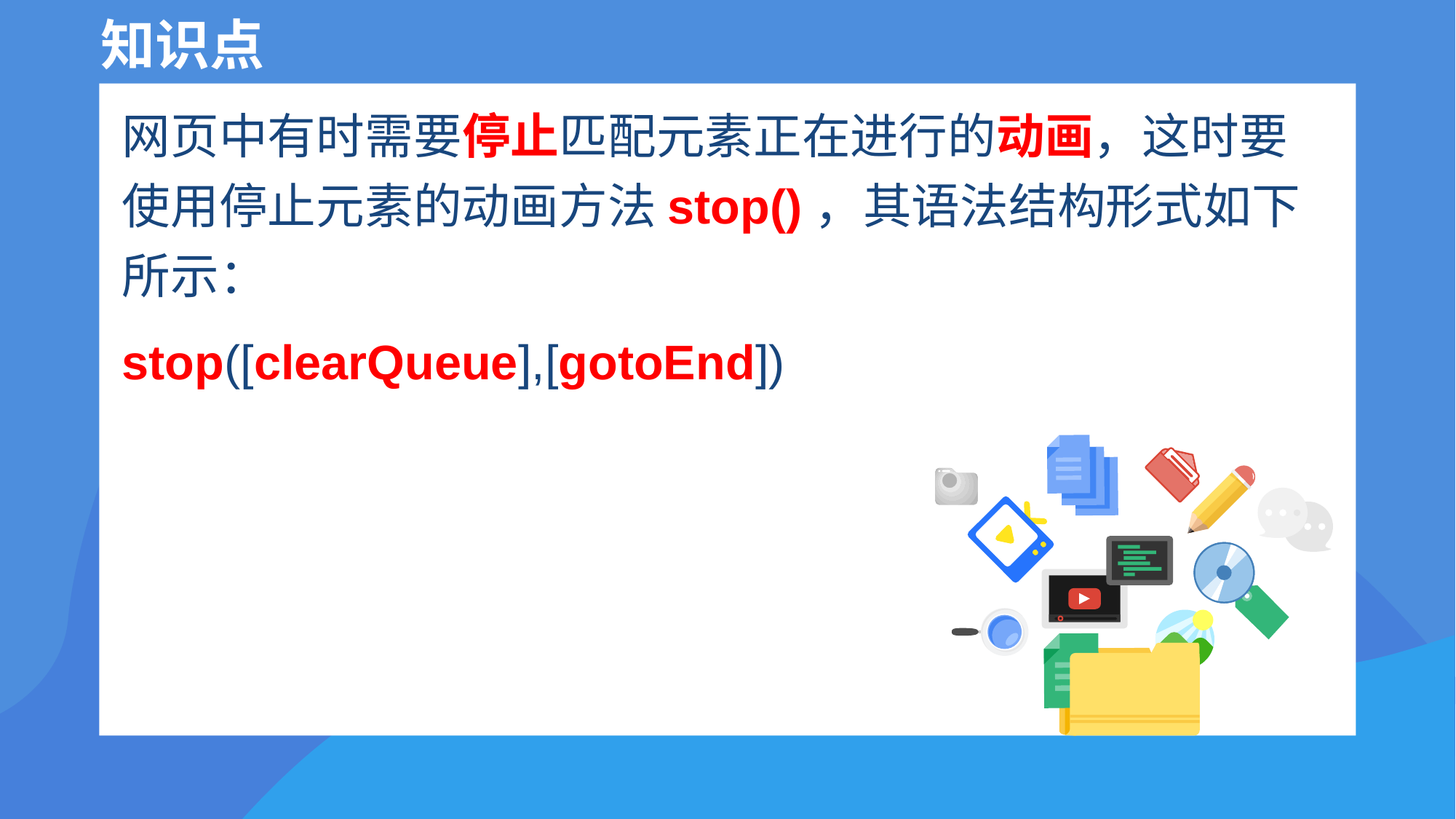

# 知识点
网页中有时需要停止匹配元素正在进行的动画，这时要使用停止元素的动画方法stop()，其语法结构形式如下所示：
stop([clearQueue],[gotoEnd])